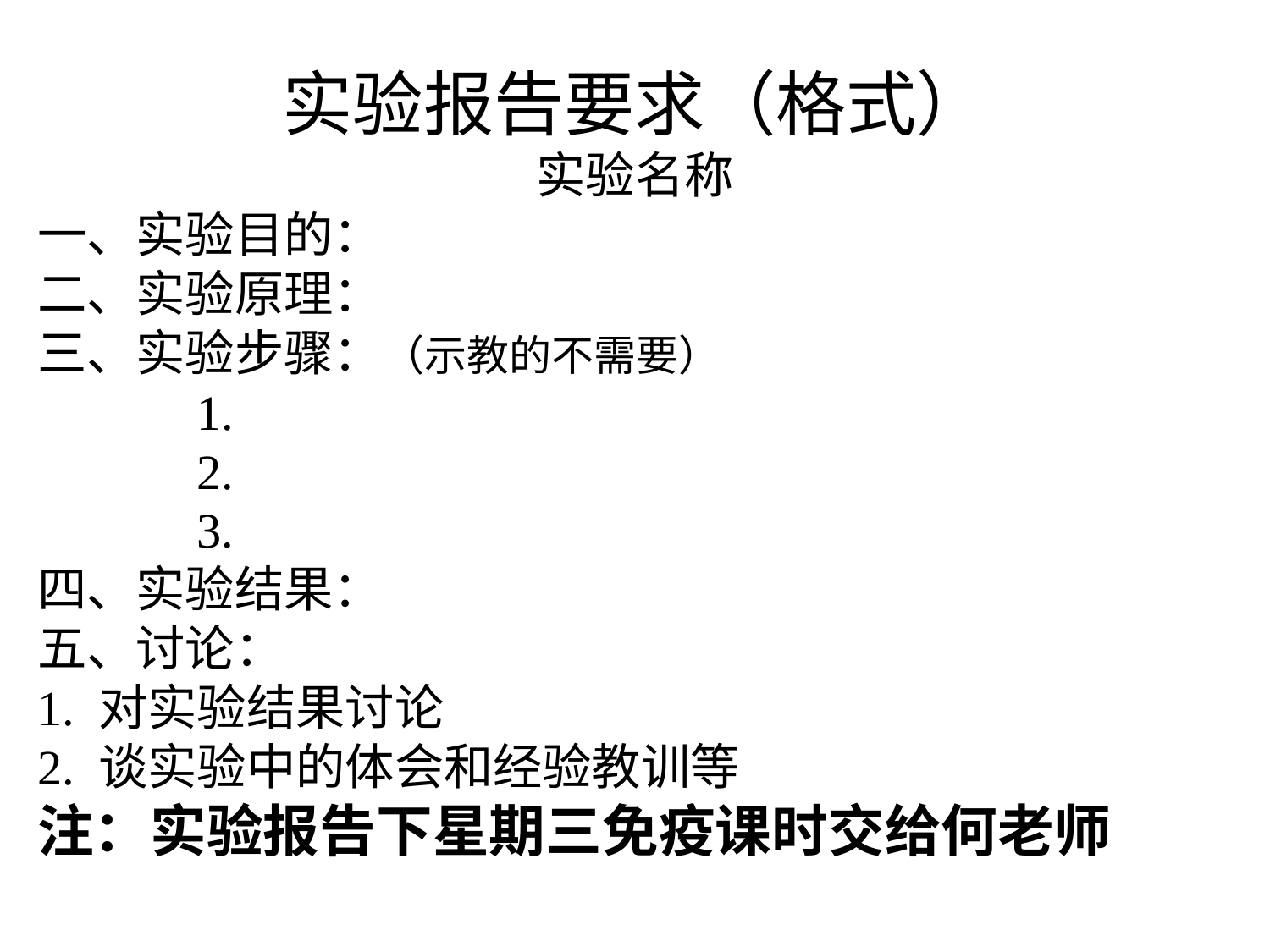

实验报告要求（格式）
实验名称
一、实验目的：
二、实验原理：
三、实验步骤：（示教的不需要）
             1.
             2.
             3.
四、实验结果：
五、讨论：
1. 对实验结果讨论
2. 谈实验中的体会和经验教训等
注：实验报告下星期三免疫课时交给何老师